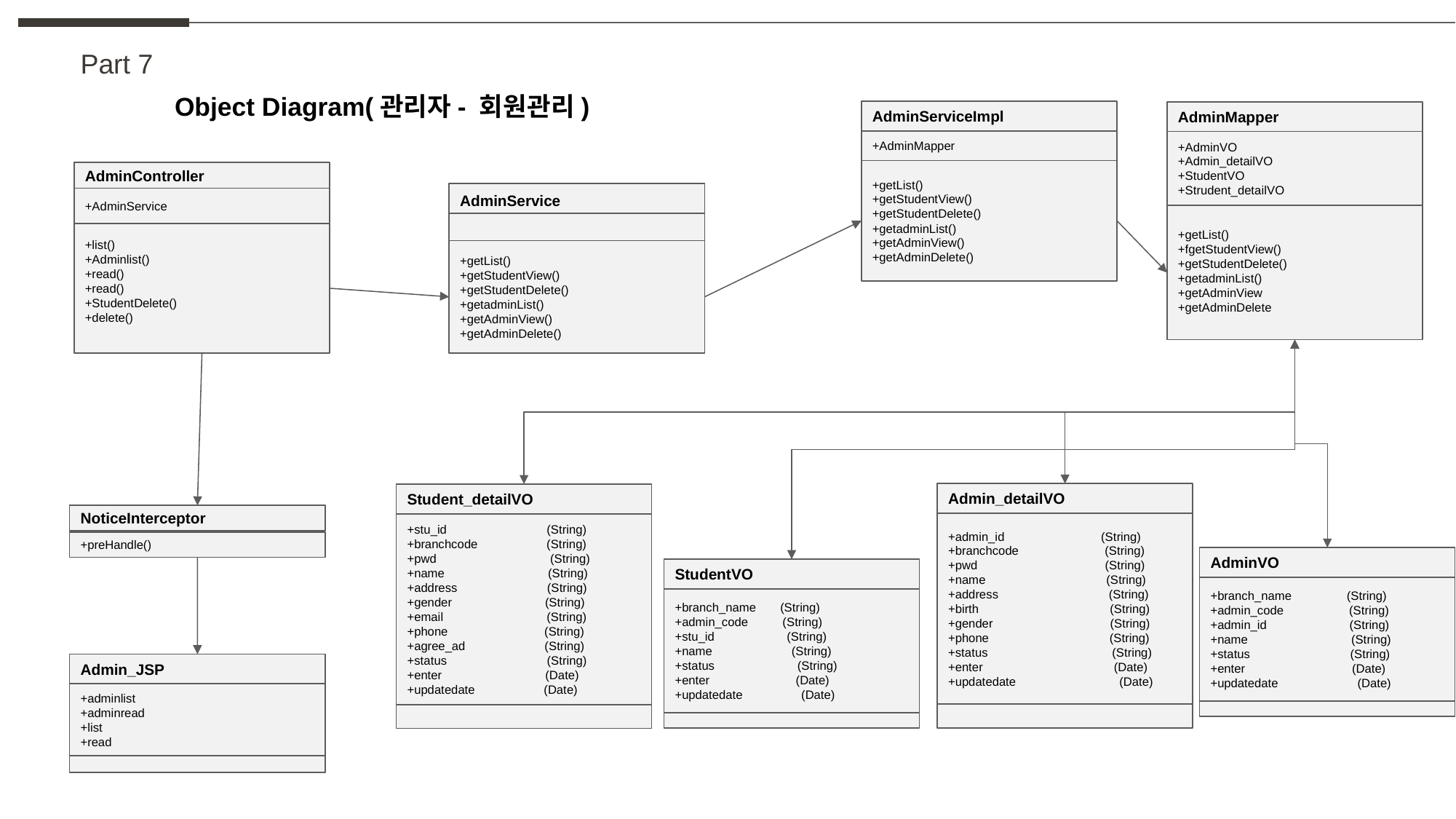

Part 7
Object Diagram(관리자- 회원관리)
AdminServiceImpl
AdminMapper
+AdminMapper
+AdminVO
+Admin_detailVO
+StudentVO
+Strudent_detailVO
+getList()
+getStudentView()
+getStudentDelete()
+getadminList()
+getAdminView()
+getAdminDelete()
AdminController
+AdminService
+list()
+Adminlist()
+read()
+read()
+StudentDelete()
+delete()

AdminService

+getList()
+getStudentView()
+getStudentDelete()
+getadminList()
+getAdminView()
+getAdminDelete()

+getList()
+fgetStudentView()
+getStudentDelete()
+getadminList()
+getAdminView
+getAdminDelete

Admin_detailVO
Student_detailVO
NoticeInterceptor
+preHandle()
+admin_id                            (String)
+branchcode                         (String)
+pwd                                     (String)
+name                                   (String)
+address                                (String)
+birth                                      (String)
+gender                                  (String)
+phone                                   (String)
+status                                    (String)
+enter                                      (Date)
+updatedate                              (Date)
+stu_id                             (String)
+branchcode                    (String)
+pwd                                 (String)
+name                              (String)
+address                          (String)
+gender                           (String)
+email                              (String)
+phone                            (String)
+agree_ad                       (String)
+status                             (String)
+enter                              (Date)
+updatedate                    (Date)
AdminVO
StudentVO
+branch_name                (String)
+admin_code                   (String)
+admin_id                        (String)
+name                              (String)
+status                             (String)
+enter                               (Date)
+updatedate                       (Date)
+branch_name       (String)
+admin_code          (String)
+stu_id                     (String)
+name                       (String)
+status                        (String)
+enter                         (Date)
+updatedate                 (Date)
Admin_JSP
+adminlist
+adminread
+list
+read